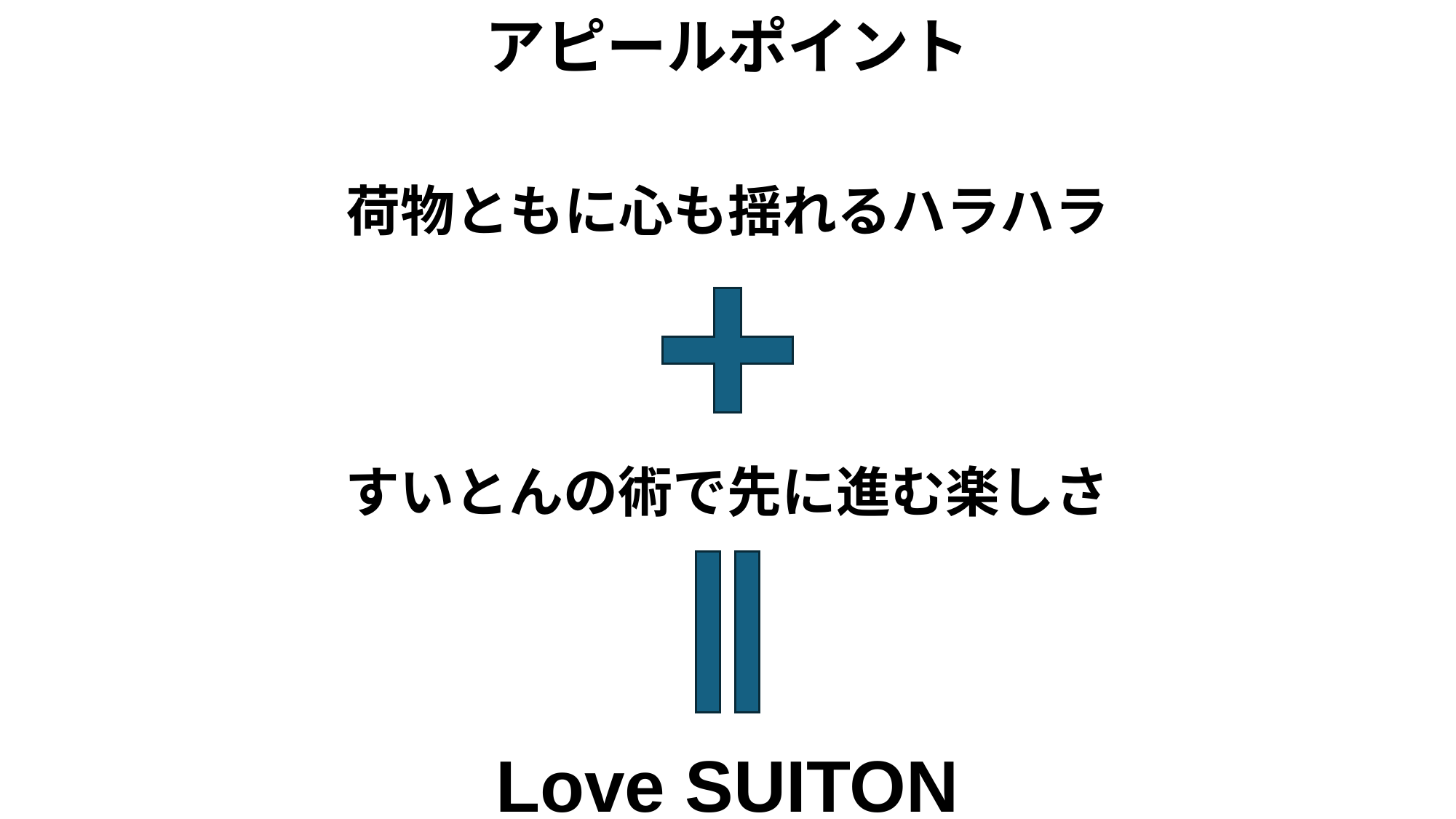

アピールポイント
荷物ともに心も揺れるハラハラ

すいとんの術で先に進む楽しさ

Love SUITON